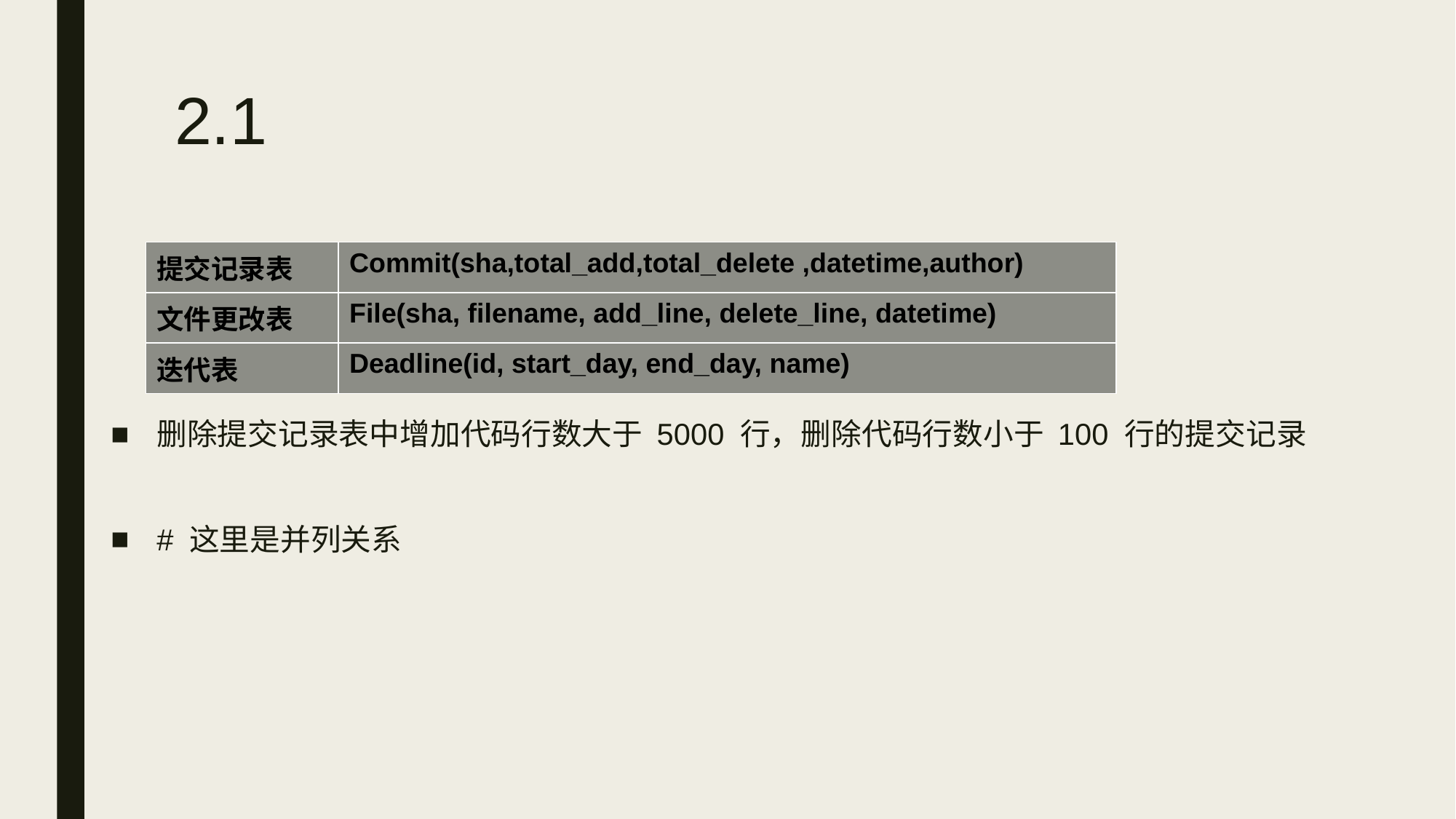

# 2.1

删除提交记录表中增加代码行数大于 5000 行，删除代码行数小于 100 行的提交记录

# 这里是并列关系

| 提交记录表 | Commit(sha,total\_add,total\_delete ,datetime,author) |
| --- | --- |
| 文件更改表 | File(sha, filename, add\_line, delete\_line, datetime) |
| 迭代表 | Deadline(id, start\_day, end\_day, name) |